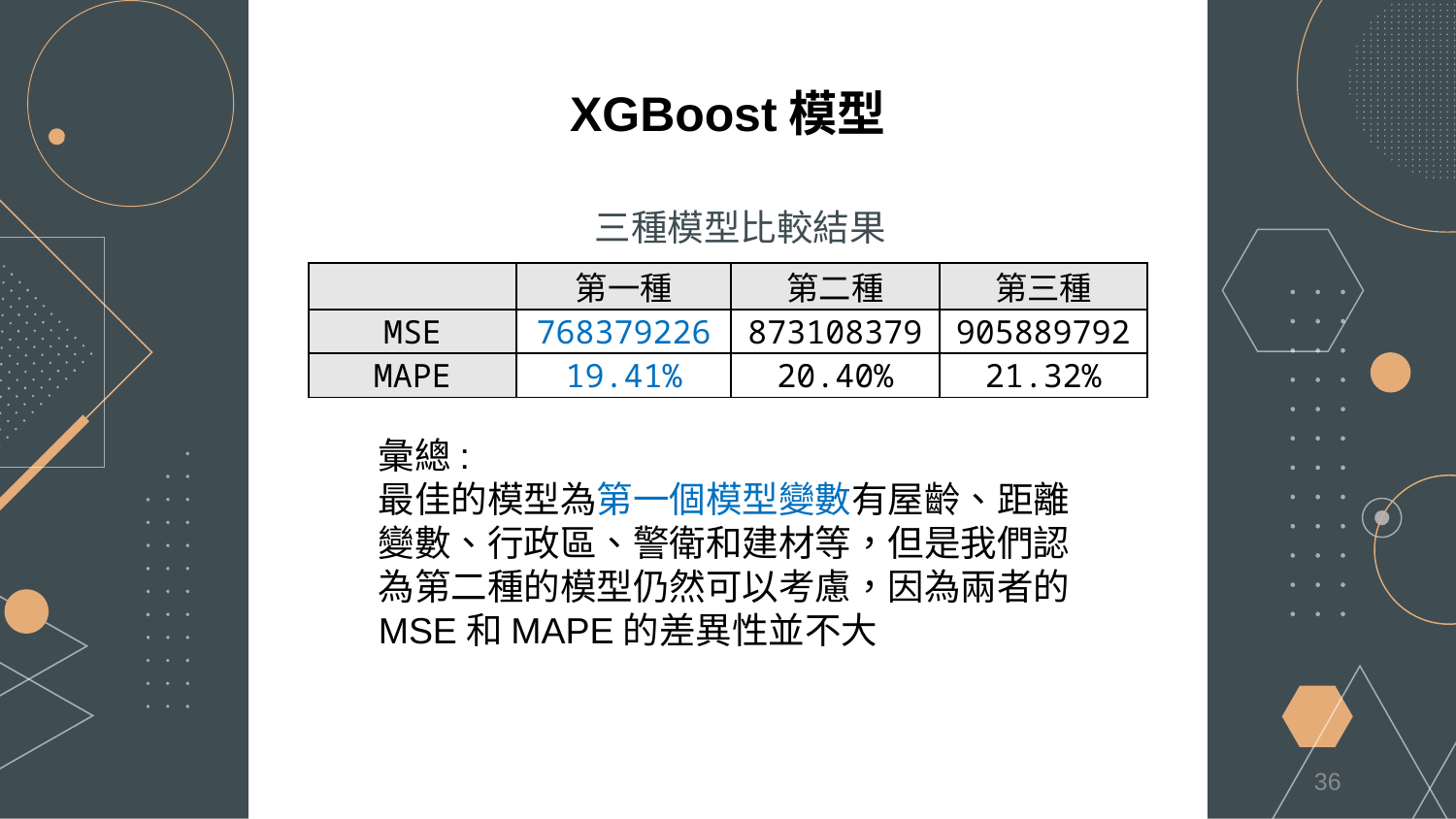

# XGBoost模型
三種模型比較結果
|  | 第一種 | 第二種 | 第三種 |
| --- | --- | --- | --- |
| MSE | 768379226 | 873108379 | 905889792 |
| MAPE | 19.41% | 20.40% | 21.32% |
彙總:
最佳的模型為第一個模型變數有屋齡、距離變數、行政區、警衛和建材等，但是我們認為第二種的模型仍然可以考慮，因為兩者的MSE和MAPE的差異性並不大
36